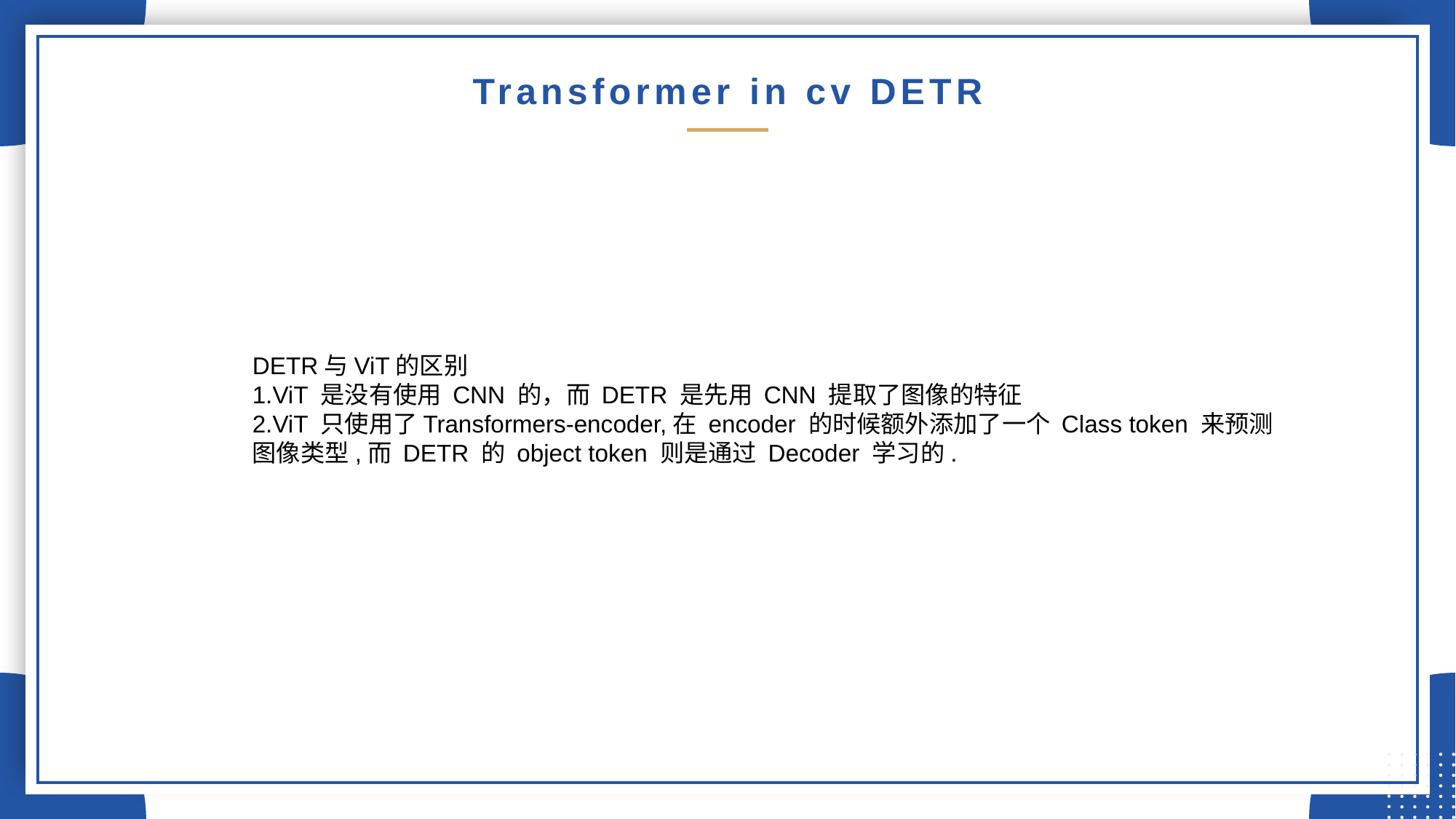

# Transformer in cv DETR
DETR与ViT的区别
1.ViT 是没有使用 CNN 的，而 DETR 是先用 CNN 提取了图像的特征
2.ViT 只使用了Transformers-encoder,在 encoder 的时候额外添加了一个 Class token 来预测图像类型,而 DETR 的 object token 则是通过 Decoder 学习的.